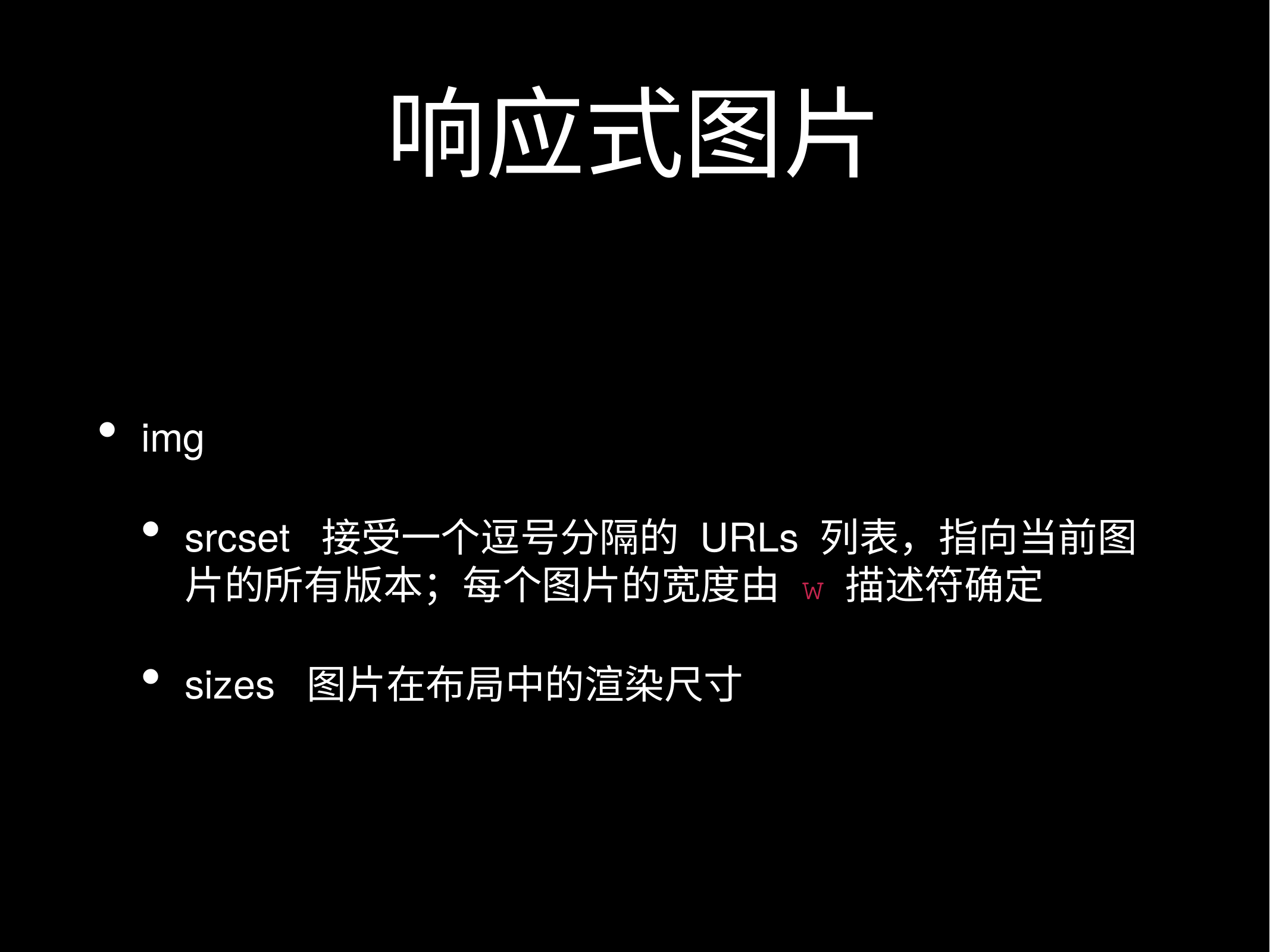

# 响应式图片
img
srcset  接受一个逗号分隔的 URLs 列表，指向当前图片的所有版本；每个图片的宽度由 w 描述符确定
sizes  图片在布局中的渲染尺寸